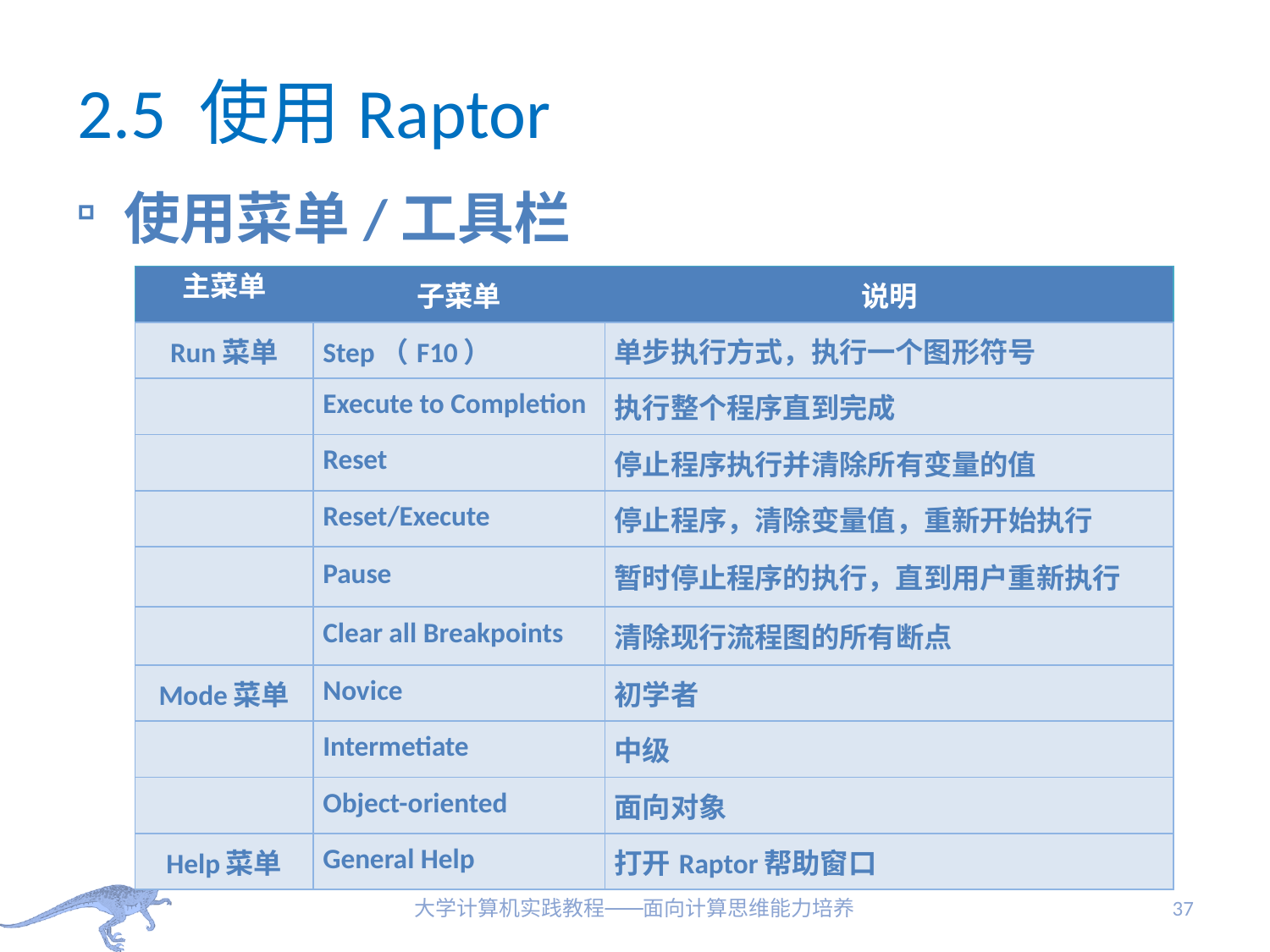

# 2.5 使用Raptor
使用菜单/工具栏
| 主菜单 | 子菜单 | 说明 |
| --- | --- | --- |
| Run菜单 | Step（F10） | 单步执行方式，执行一个图形符号 |
|  | Execute to Completion | 执行整个程序直到完成 |
|  | Reset | 停止程序执行并清除所有变量的值 |
|  | Reset/Execute | 停止程序，清除变量值，重新开始执行 |
|  | Pause | 暂时停止程序的执行，直到用户重新执行 |
|  | Clear all Breakpoints | 清除现行流程图的所有断点 |
| Mode菜单 | Novice | 初学者 |
|  | Intermetiate | 中级 |
|  | Object-oriented | 面向对象 |
| Help菜单 | General Help | 打开Raptor帮助窗口 |
大学计算机实践教程——面向计算思维能力培养
37